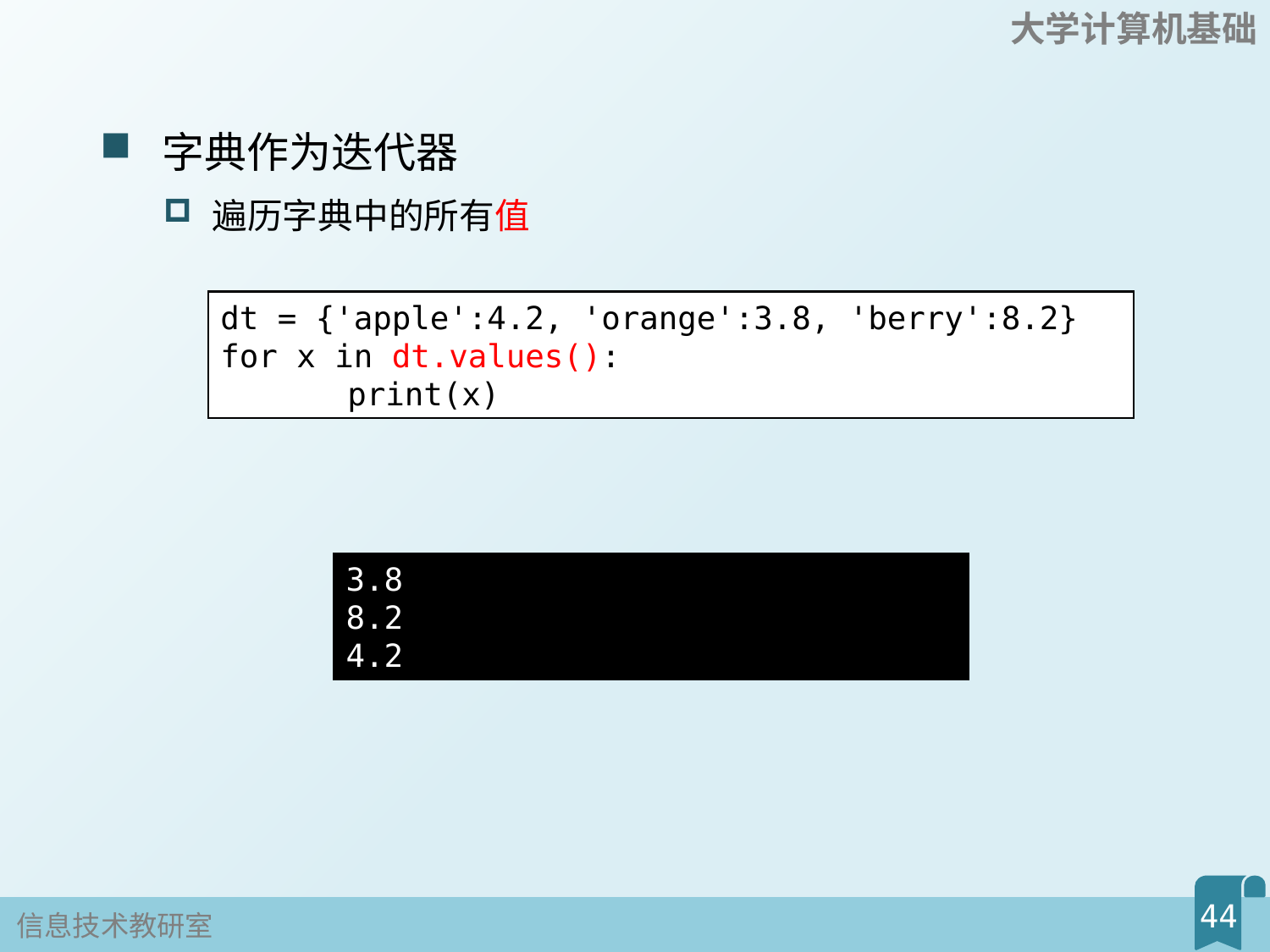

字典作为迭代器
遍历字典中的所有值
dt = {'apple':4.2, 'orange':3.8, 'berry':8.2}
for x in dt.values():
	print(x)
3.8
8.2
4.2
44